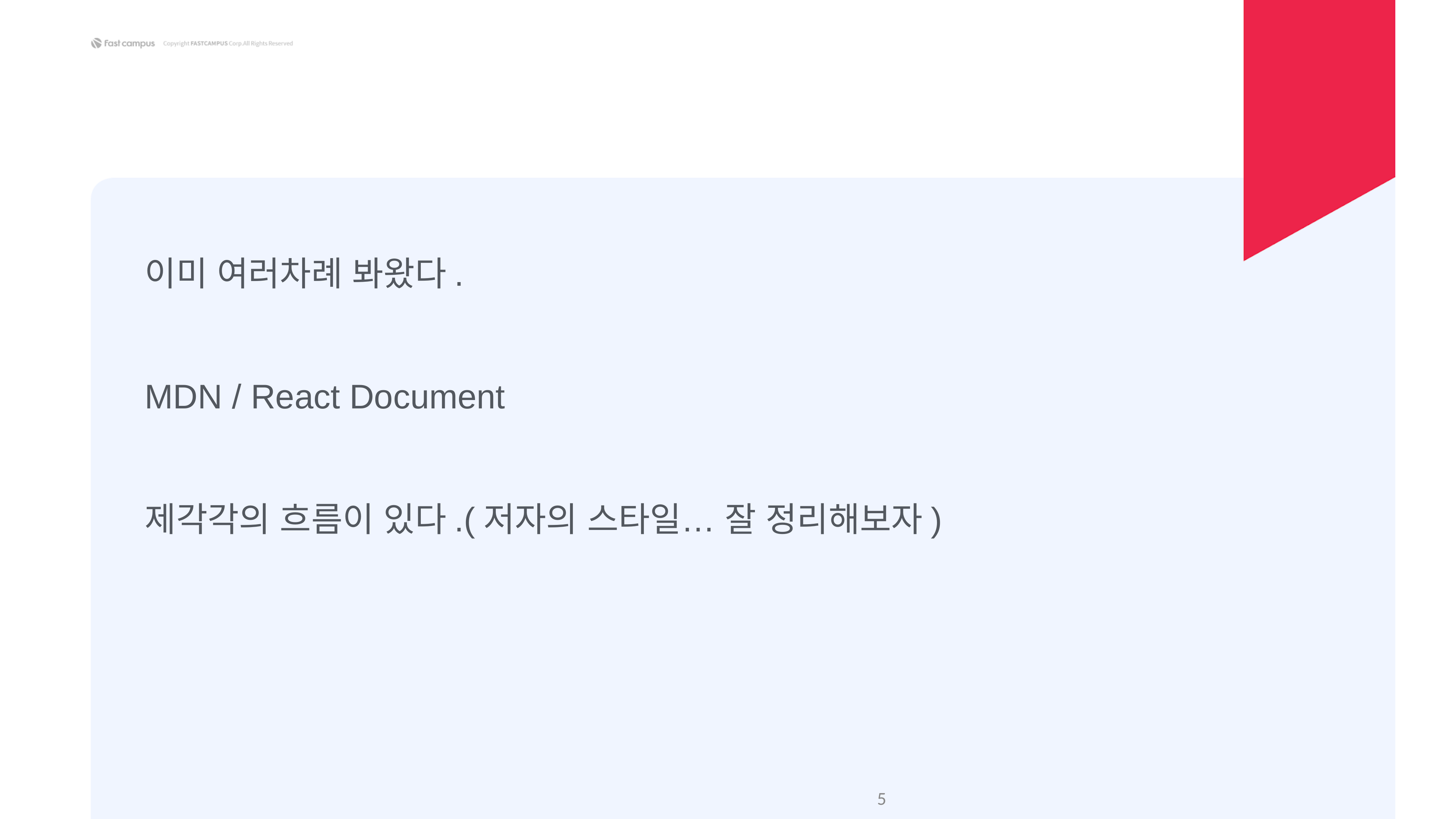

이미 여러차례 봐왔다.

MDN / React Document

제각각의 흐름이 있다.(저자의 스타일… 잘 정리해보자)
5